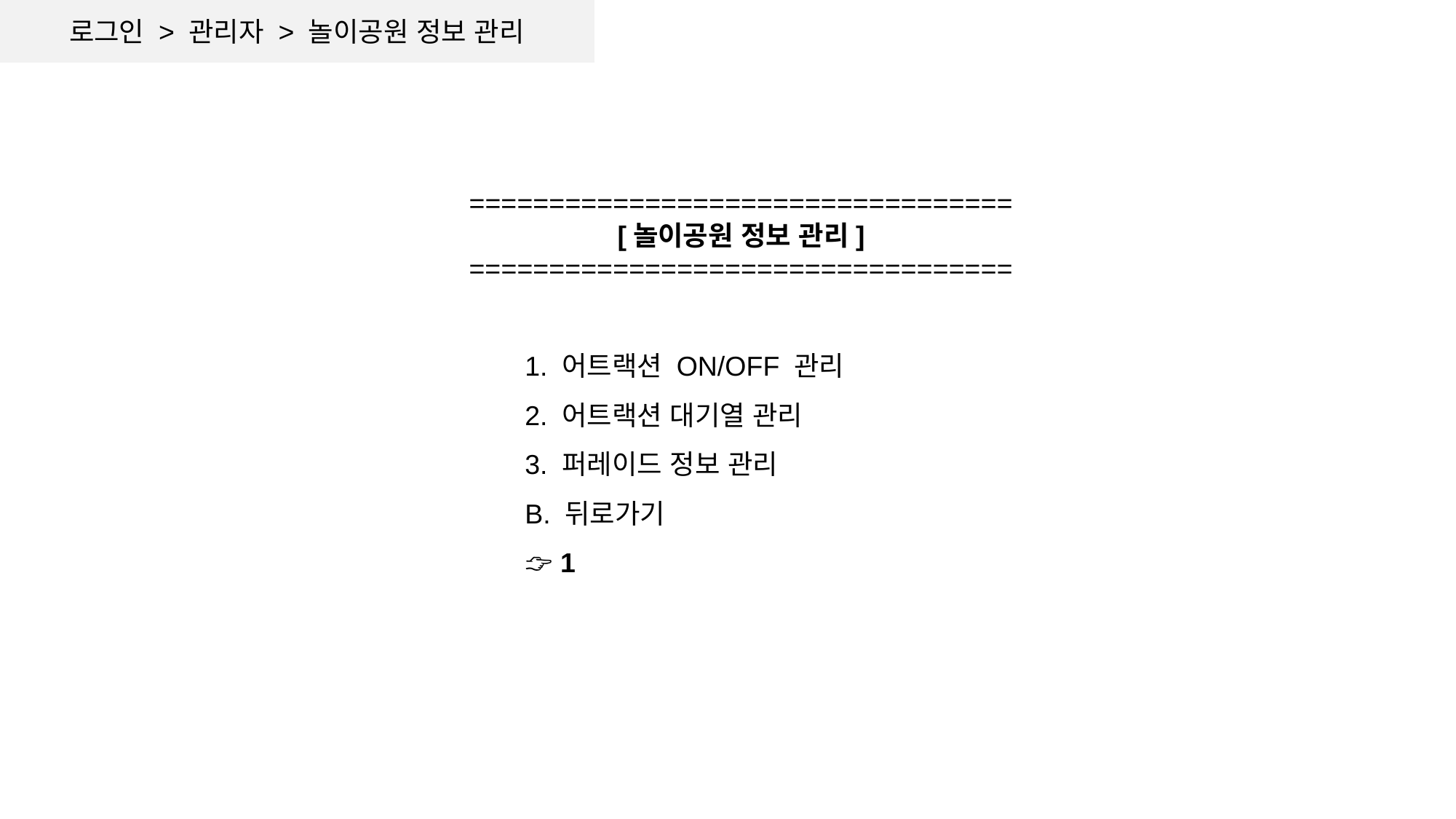

로그인 > 관리자 > 놀이공원 정보 관리
   ==================================
[놀이공원 정보 관리]
==================================

1. 어트랙션 ON/OFF 관리
2. 어트랙션 대기열 관리
3. 퍼레이드 정보 관리
B. 뒤로가기
👉 1